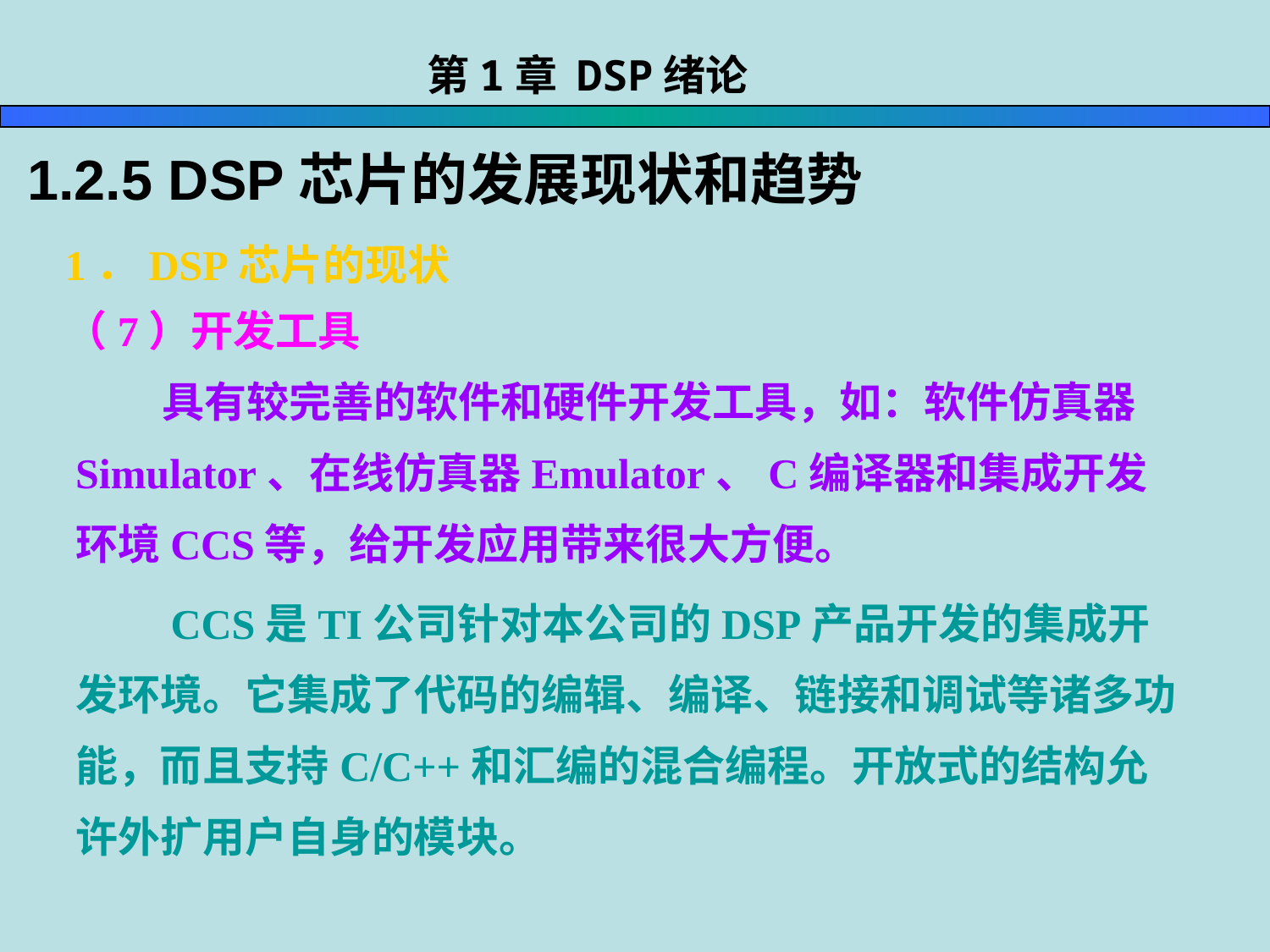

第1章 DSP绪论

1.2.5 DSP芯片的发展现状和趋势
1．DSP芯片的现状
（7）开发工具
        具有较完善的软件和硬件开发工具，如：软件仿真器Simulator、在线仿真器Emulator、C编译器和集成开发环境CCS等，给开发应用带来很大方便。
         CCS是TI公司针对本公司的DSP产品开发的集成开发环境。它集成了代码的编辑、编译、链接和调试等诸多功能，而且支持C/C++和汇编的混合编程。开放式的结构允许外扩用户自身的模块。
31